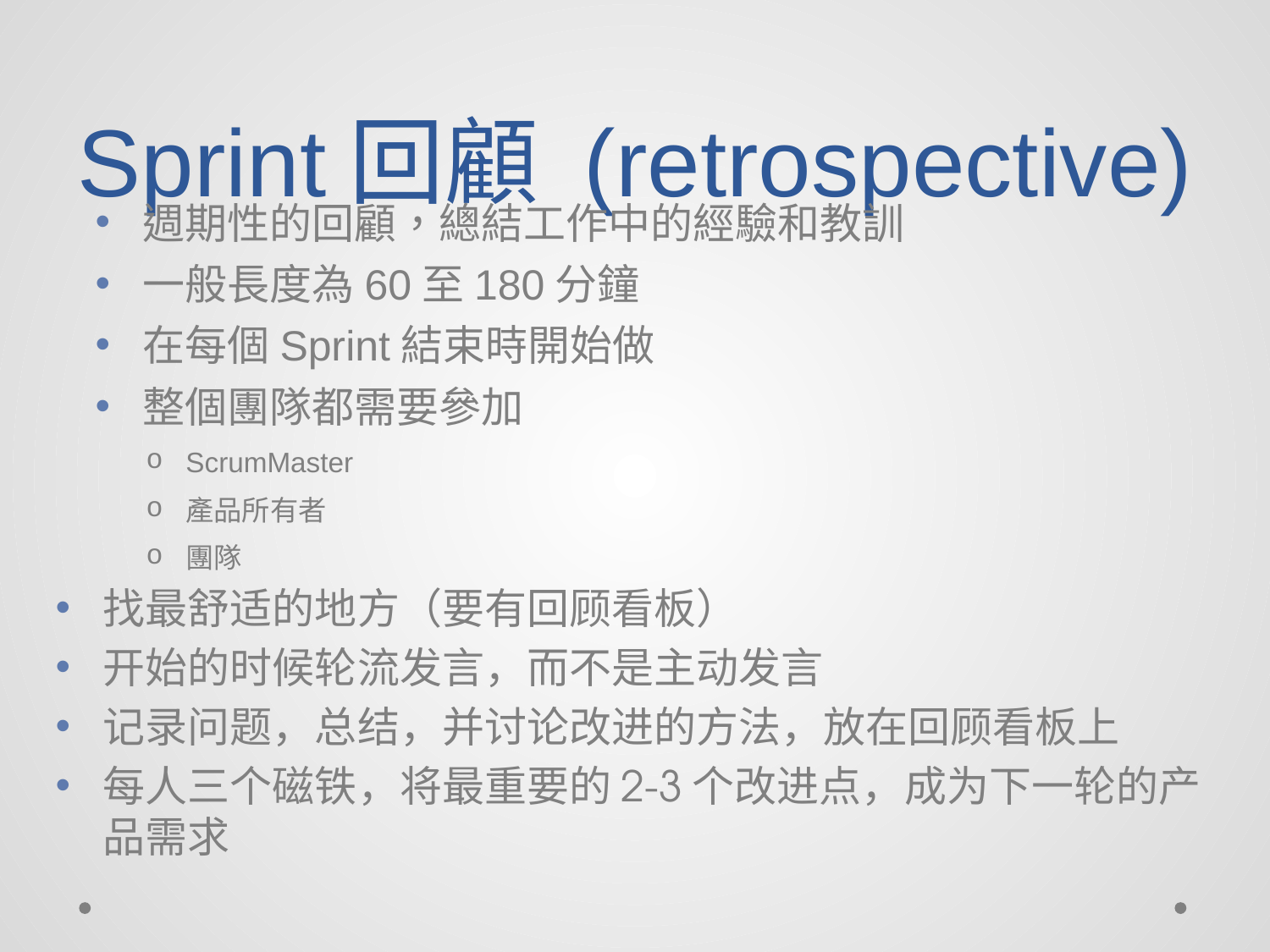

# Sprint回顧 (retrospective)
週期性的回顧，總結工作中的經驗和教訓
一般長度為60至180分鐘
在每個Sprint結束時開始做
整個團隊都需要參加
ScrumMaster
產品所有者
團隊
找最舒适的地方（要有回顾看板）
开始的时候轮流发言，而不是主动发言
记录问题，总结，并讨论改进的方法，放在回顾看板上
每人三个磁铁，将最重要的2-3个改进点，成为下一轮的产品需求